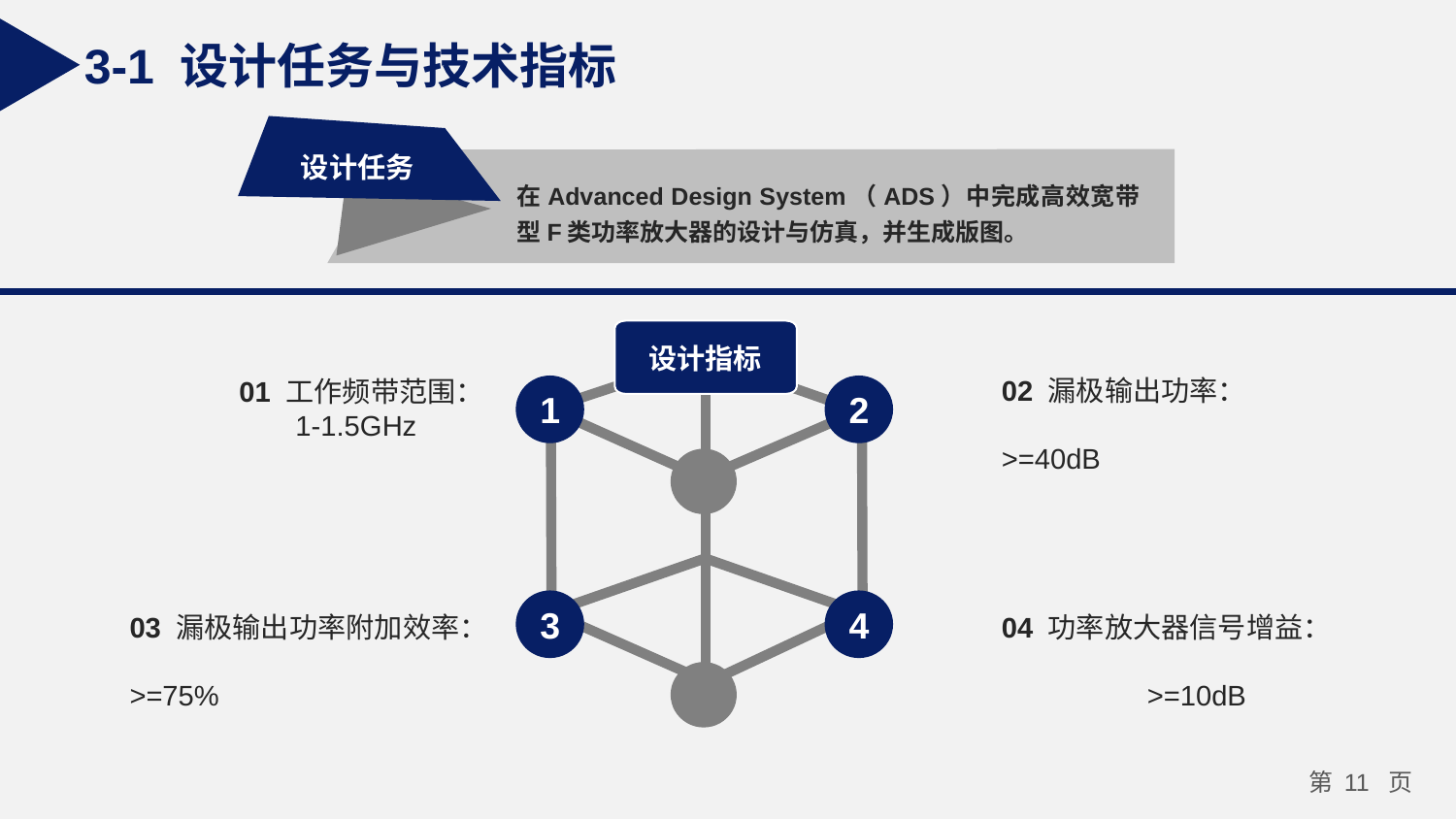

3-1 设计任务与技术指标

设计任务

在Advanced Design System（ADS）中完成高效宽带型F类功率放大器的设计与仿真，并生成版图。

1
2

3
4

设计指标
02 漏极输出功率：    	>=40dB
01 工作频带范围：
       1-1.5GHz
03 漏极输出功率附加效率：		>=75%
04 功率放大器信号增益：			>=10dB